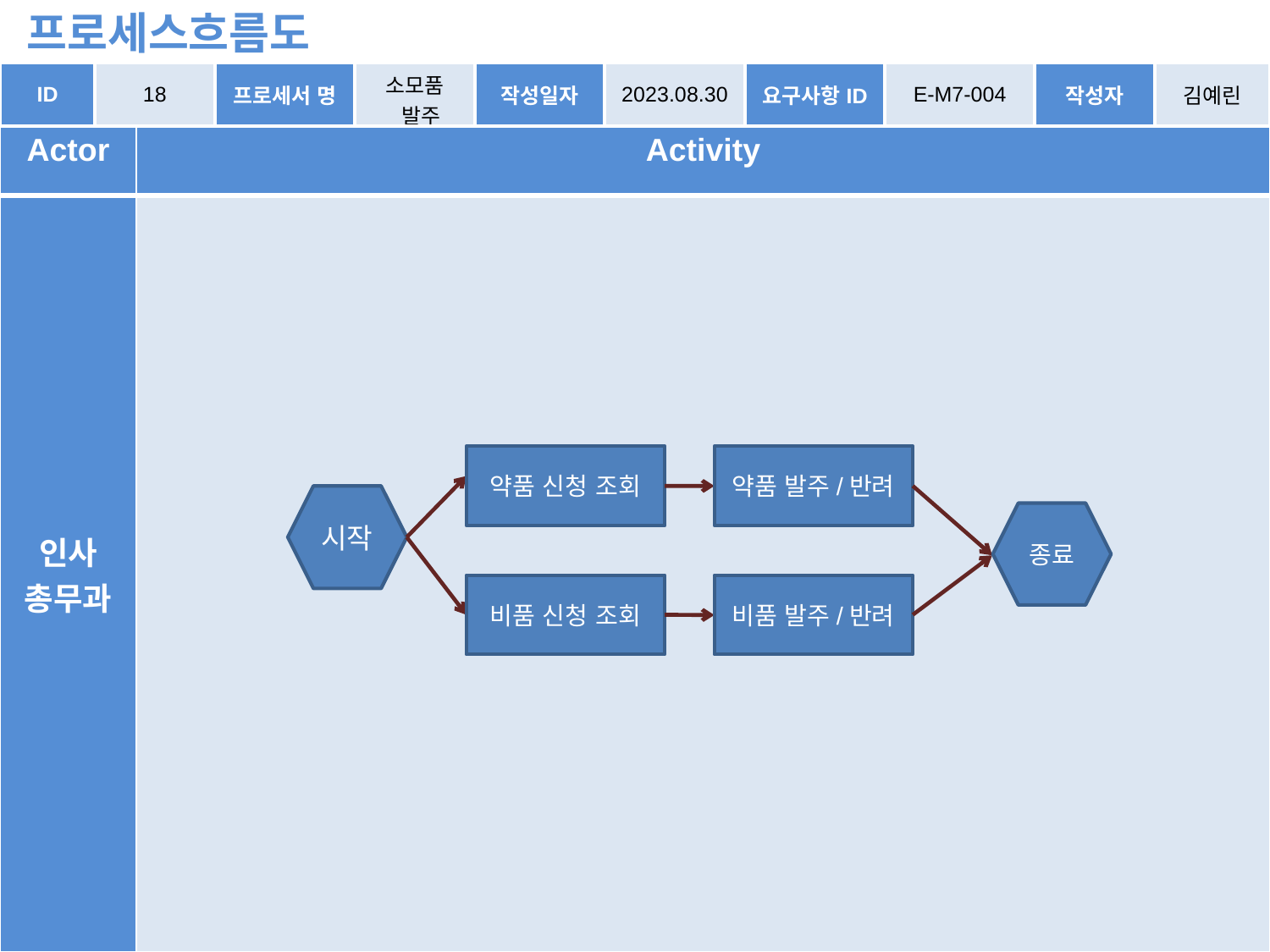

프로세스흐름도
| ID | 18 | 프로세서 명 | 소모품 발주 | 작성일자 | 2023.08.30 | 요구사항ID | E-M7-004 | 작성자 | 김예린 |
| --- | --- | --- | --- | --- | --- | --- | --- | --- | --- |
| Actor | Activity |
| --- | --- |
| 인사 총무과 |  |
약품 신청 조회
약품 발주/반려
시작
종료
비품 신청 조회
비품 발주/반려